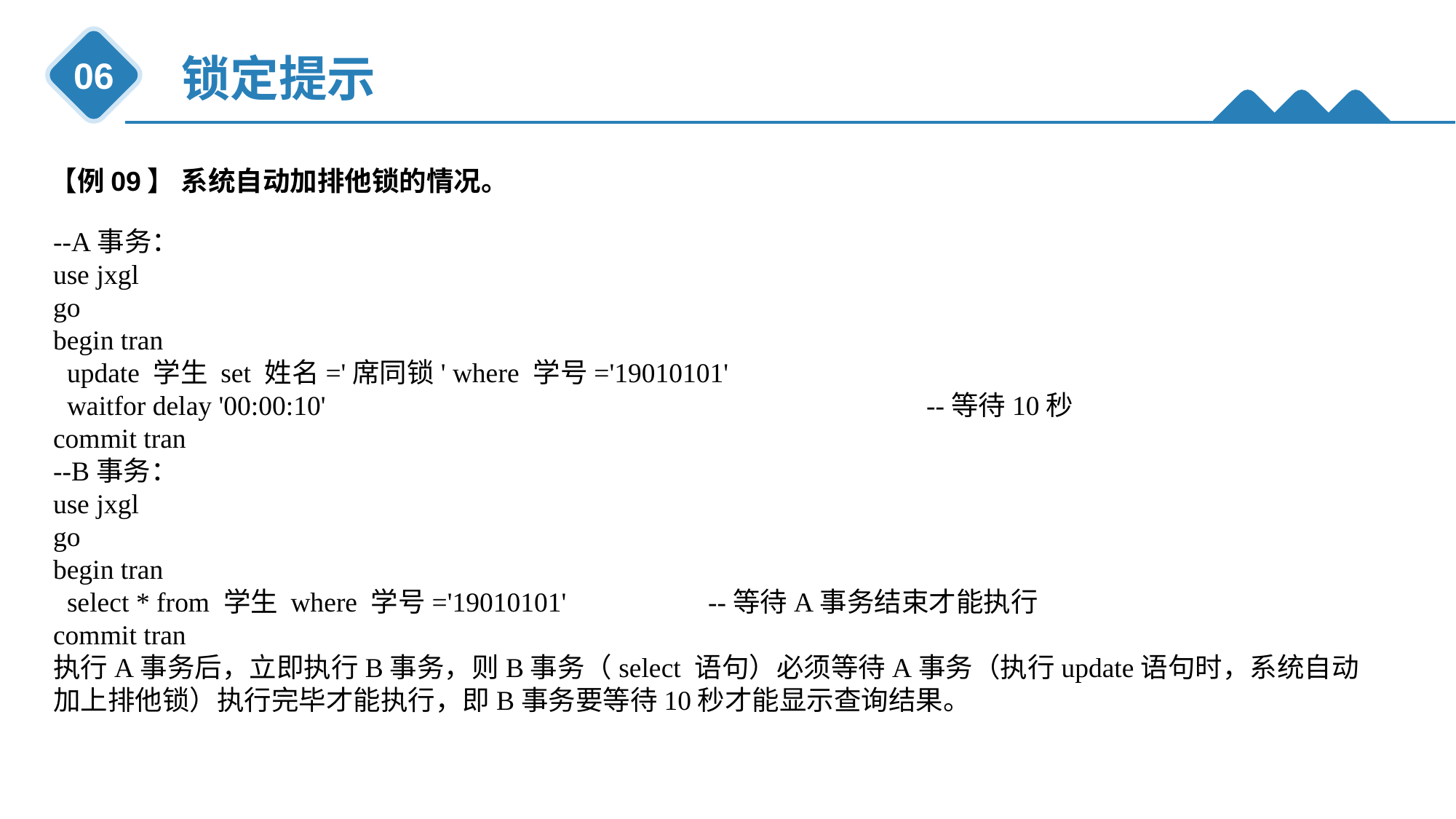

锁定提示
06

【例09】 系统自动加排他锁的情况。
--A事务：
use jxgl
go
begin tran
  update 学生 set 姓名='席同锁' where 学号='19010101'
  waitfor delay '00:00:10' 						--等待10秒
commit tran
--B事务：
use jxgl
go
begin tran
  select * from 学生 where 学号='19010101'		--等待A事务结束才能执行
commit tran
执行A事务后，立即执行B事务，则B事务（select 语句）必须等待A事务（执行update语句时，系统自动加上排他锁）执行完毕才能执行，即B事务要等待10秒才能显示查询结果。